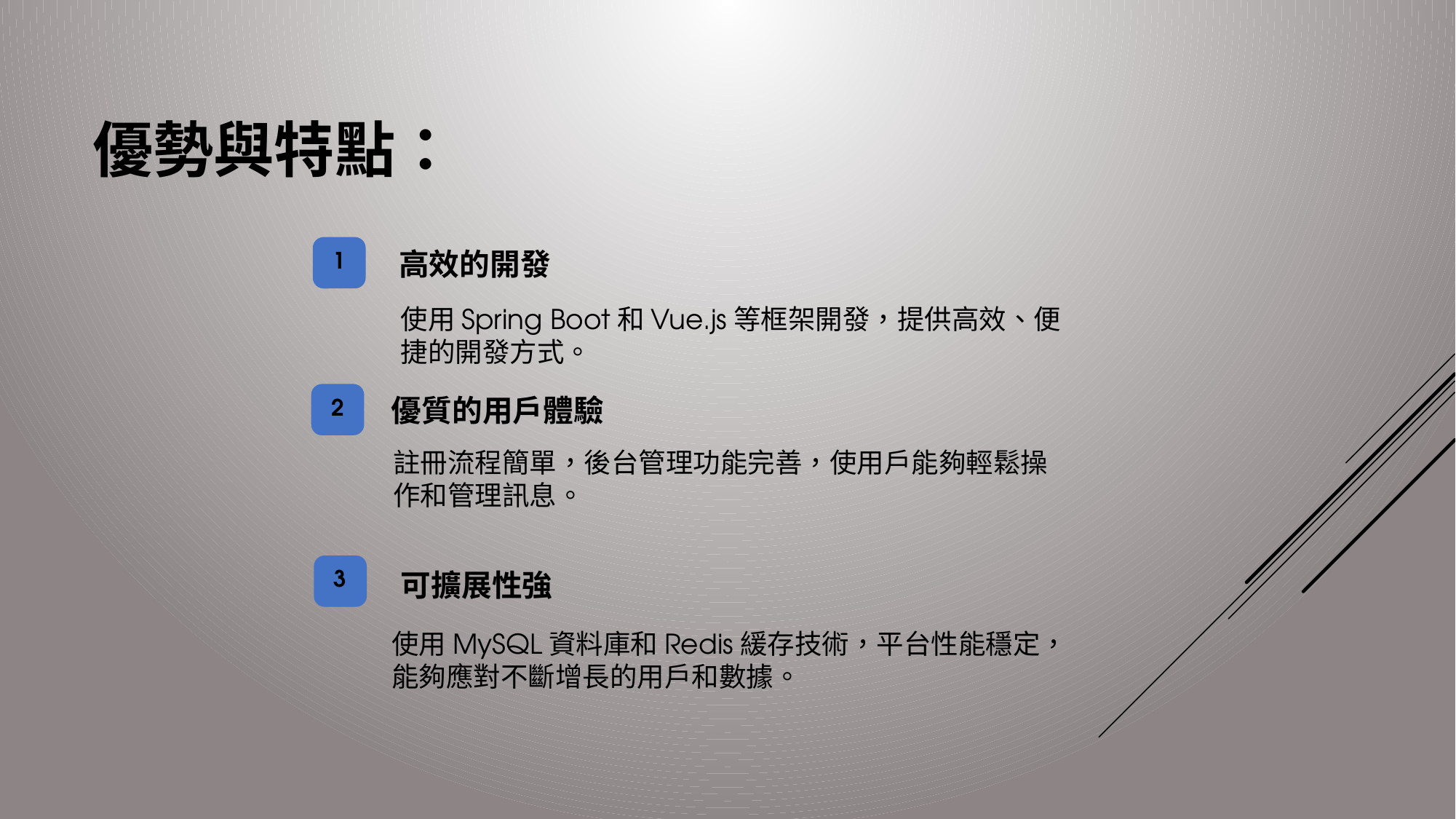

優勢與特點：
1
高效的開發
使用Spring Boot和Vue.js等框架開發，提供高效、便捷的開發方式。
2
優質的用戶體驗
註冊流程簡單，後台管理功能完善，使用戶能夠輕鬆操作和管理訊息。
3
可擴展性強
使用MySQL資料庫和Redis緩存技術，平台性能穩定，能夠應對不斷增長的用戶和數據。